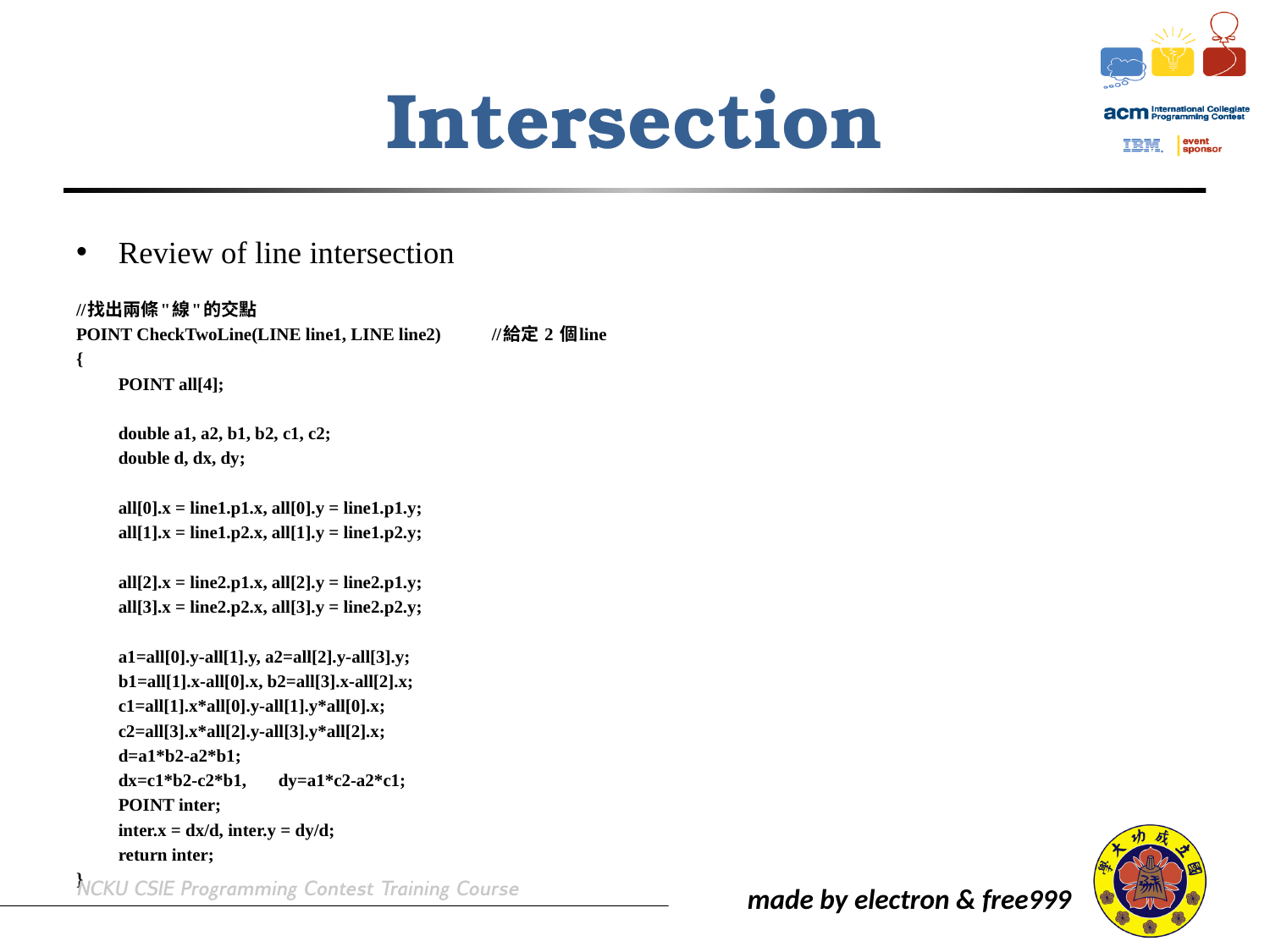

# Intersection
Review of line intersection

//找出兩條"線"的交點
POINT CheckTwoLine(LINE line1, LINE line2)	//給定 2 個line
{
	POINT all[4];

	double a1, a2, b1, b2, c1, c2;
	double d, dx, dy;

	all[0].x = line1.p1.x, all[0].y = line1.p1.y;
	all[1].x = line1.p2.x, all[1].y = line1.p2.y;

	all[2].x = line2.p1.x, all[2].y = line2.p1.y;
	all[3].x = line2.p2.x, all[3].y = line2.p2.y;

	a1=all[0].y-all[1].y, a2=all[2].y-all[3].y;
	b1=all[1].x-all[0].x, b2=all[3].x-all[2].x;
	c1=all[1].x*all[0].y-all[1].y*all[0].x;
	c2=all[3].x*all[2].y-all[3].y*all[2].x;
	d=a1*b2-a2*b1;
	dx=c1*b2-c2*b1,	dy=a1*c2-a2*c1;
	POINT inter;
	inter.x = dx/d, inter.y = dy/d;
	return inter;
}
NCKU CSIE Programming Contest Training Course